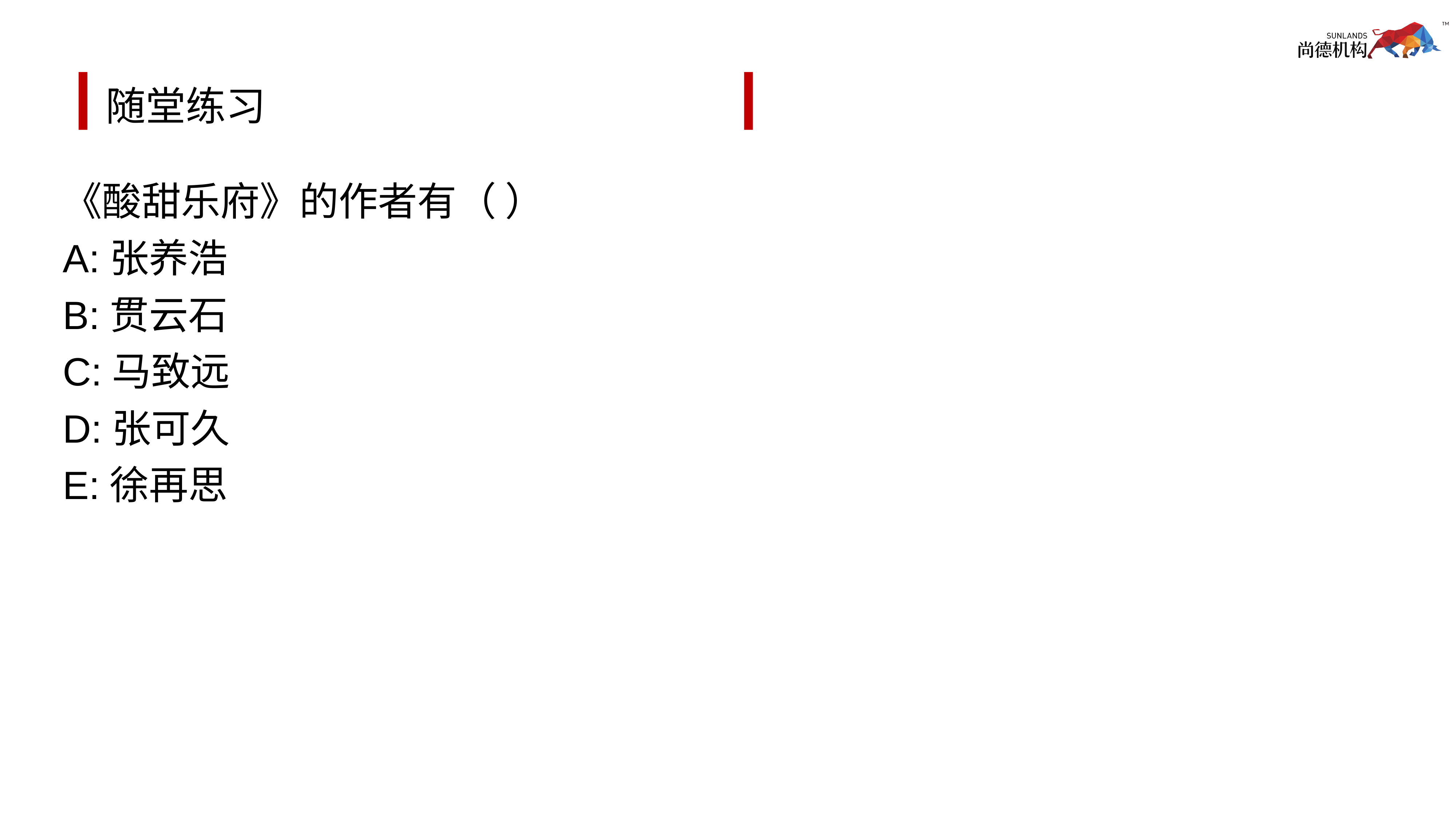

# 随堂练习
《酸甜乐府》的作者有（ ）
A:张养浩
B:贯云石
C:马致远
D:张可久
E:徐再思